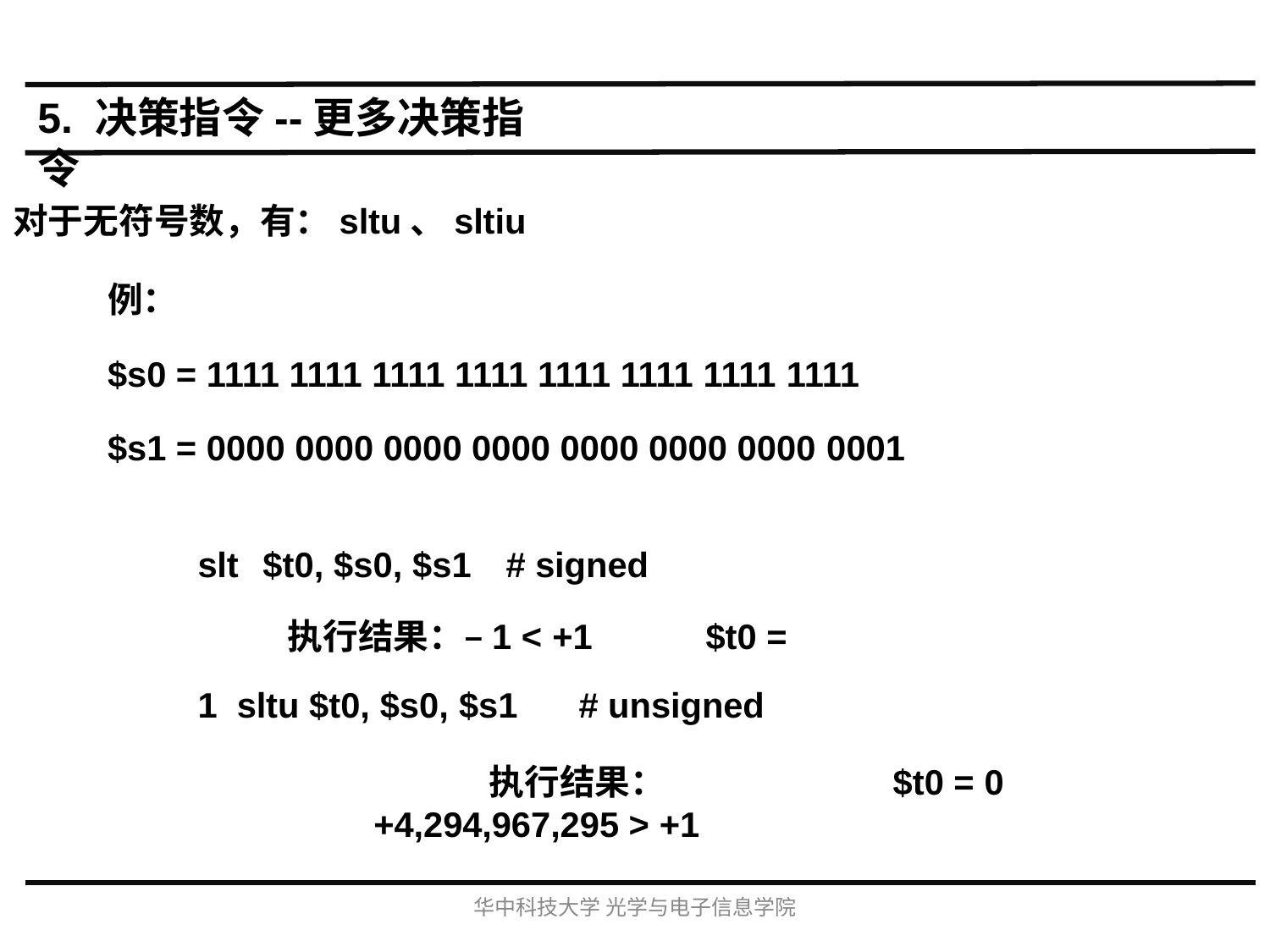

# 5. 决策指令--更多决策指令
对于无符号数，有：sltu、sltiu

例：
$s0 = 1111 1111 1111 1111 1111 1111 1111 1111
$s1 = 0000 0000 0000 0000 0000 0000 0000 0001
slt	$t0, $s0, $s1	# signed
执行结果：–1 < +1	$t0 = 1  sltu $t0, $s0, $s1	# unsigned
执行结果：+4,294,967,295 > +1
$t0 = 0
华中科技大学光学与电子信息学院